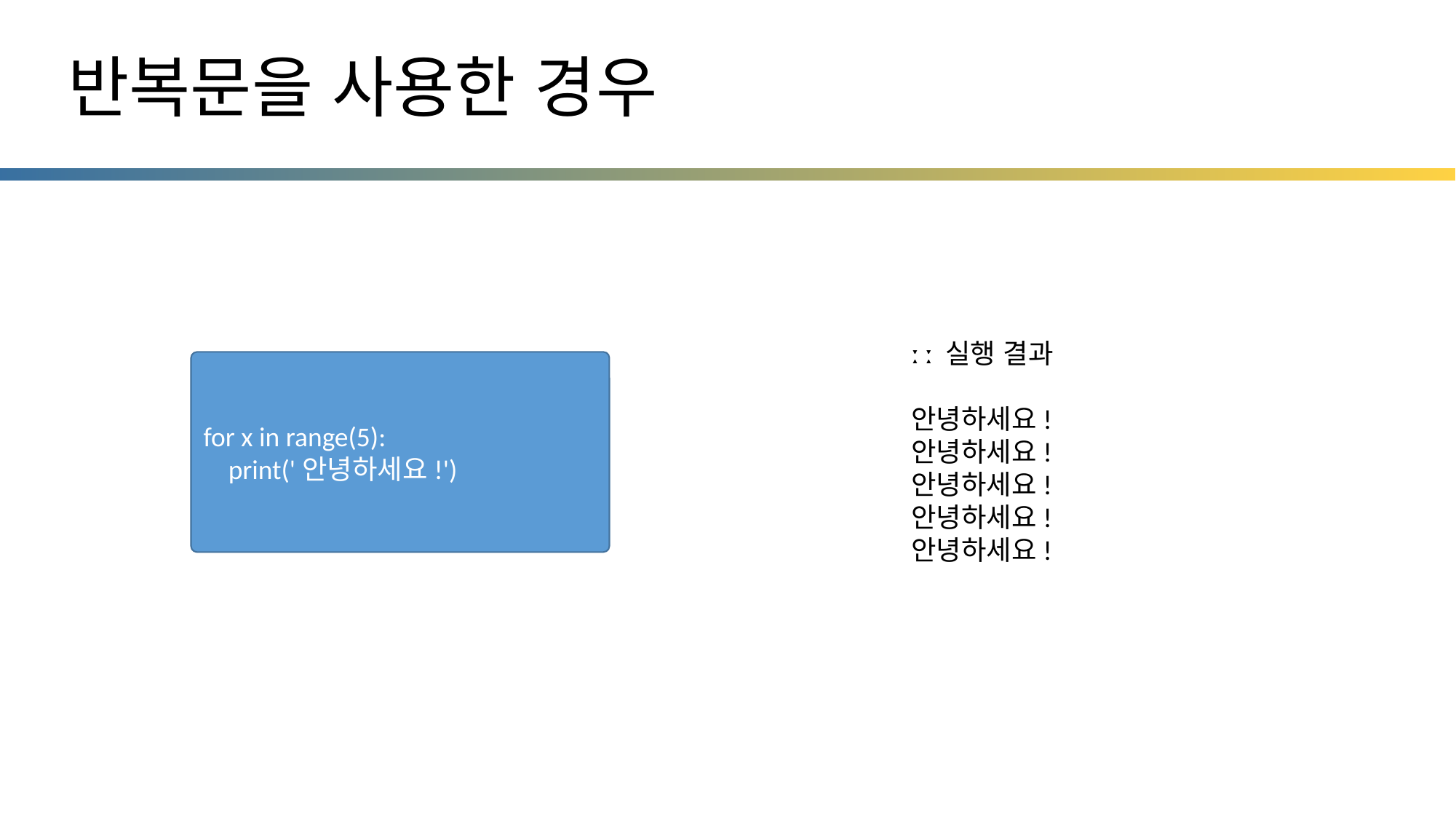

# 반복문을 사용한 경우
ː ː 실행 결과

안녕하세요!
안녕하세요!
안녕하세요!
안녕하세요!
안녕하세요!
for x in range(5):
    print('안녕하세요!')